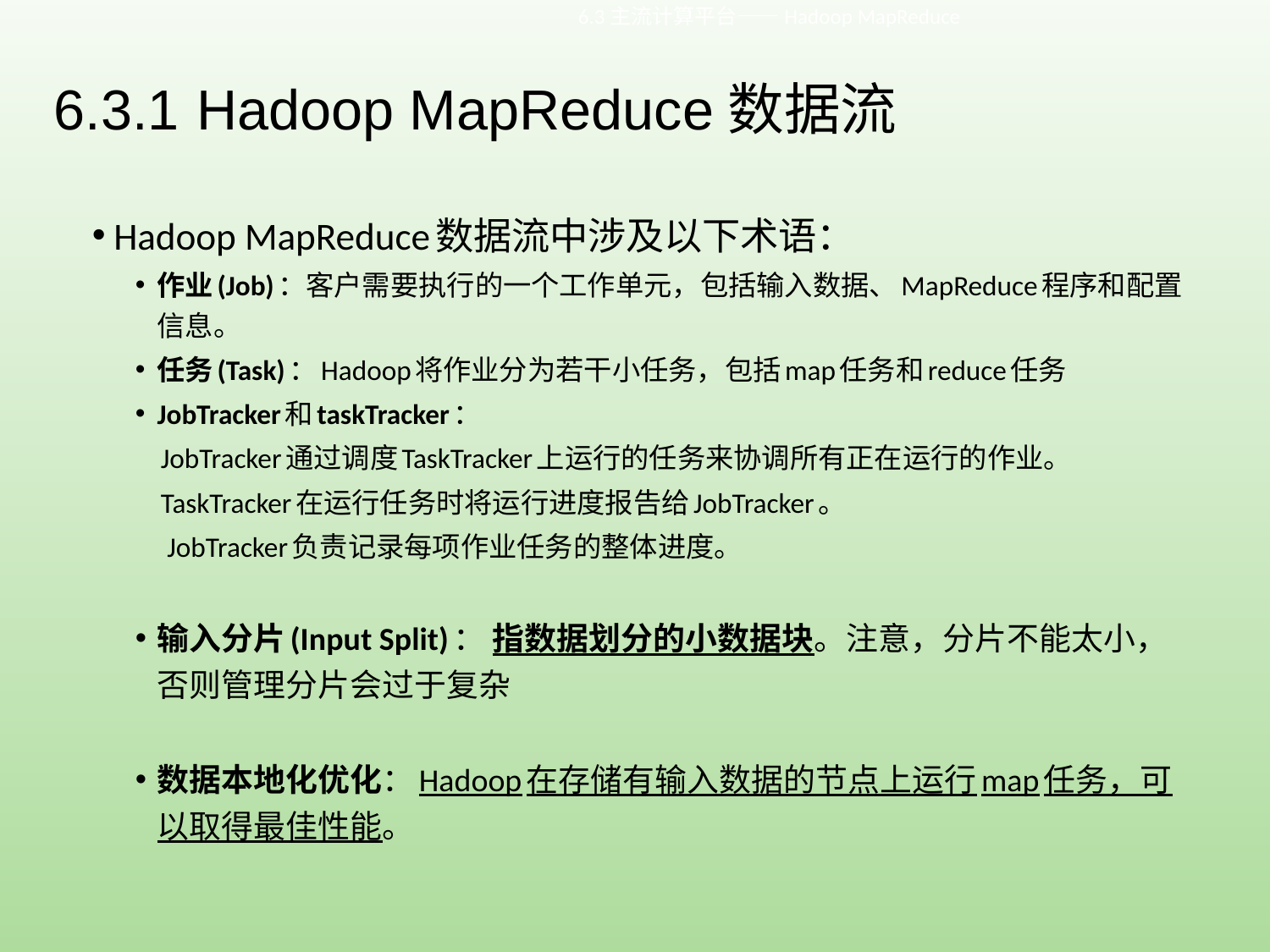

6.3主流计算平台——Hadoop MapReduce
# 6.3.1	 Hadoop MapReduce数据流
Hadoop MapReduce数据流中涉及以下术语：
作业(Job)：客户需要执行的一个工作单元，包括输入数据、MapReduce程序和配置信息。
任务(Task)：Hadoop将作业分为若干小任务，包括map任务和reduce任务
JobTracker和taskTracker：
    JobTracker通过调度TaskTracker上运行的任务来协调所有正在运行的作业。
    TaskTracker在运行任务时将运行进度报告给JobTracker。
     JobTracker负责记录每项作业任务的整体进度。

输入分片(Input Split)： 指数据划分的小数据块。注意，分片不能太小，否则管理分片会过于复杂

数据本地化优化：Hadoop在存储有输入数据的节点上运行map任务，可以取得最佳性能。